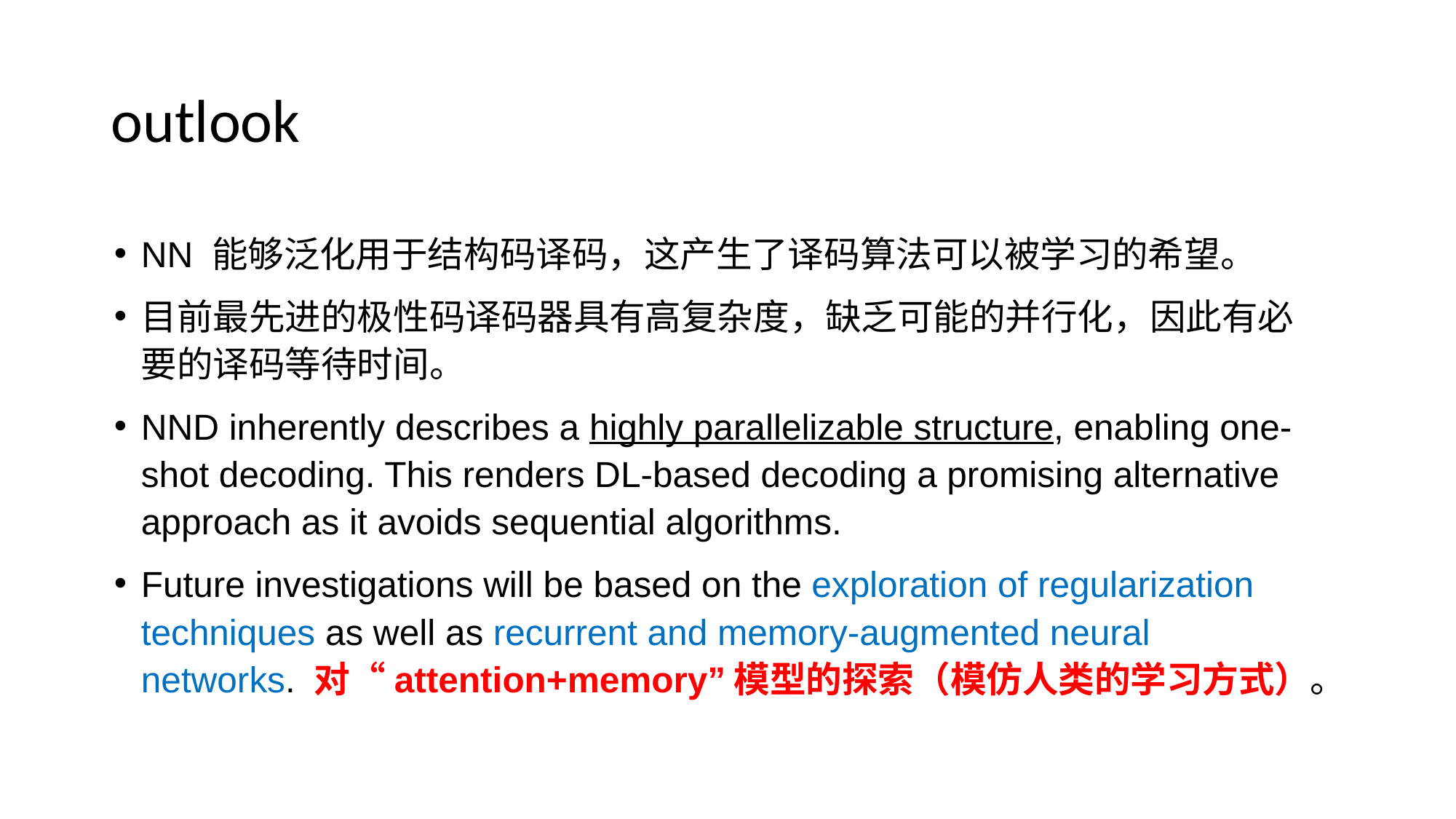

# outlook
NN 能够泛化用于结构码译码，这产生了译码算法可以被学习的希望。
目前最先进的极性码译码器具有高复杂度，缺乏可能的并行化，因此有必要的译码等待时间。
NND inherently describes a highly parallelizable structure, enabling one-shot decoding. This renders DL-based decoding a promising alternative approach as it avoids sequential algorithms.
Future investigations will be based on the exploration of regularization techniques as well as recurrent and memory-augmented neural networks. 对“attention+memory”模型的探索（模仿人类的学习方式）。